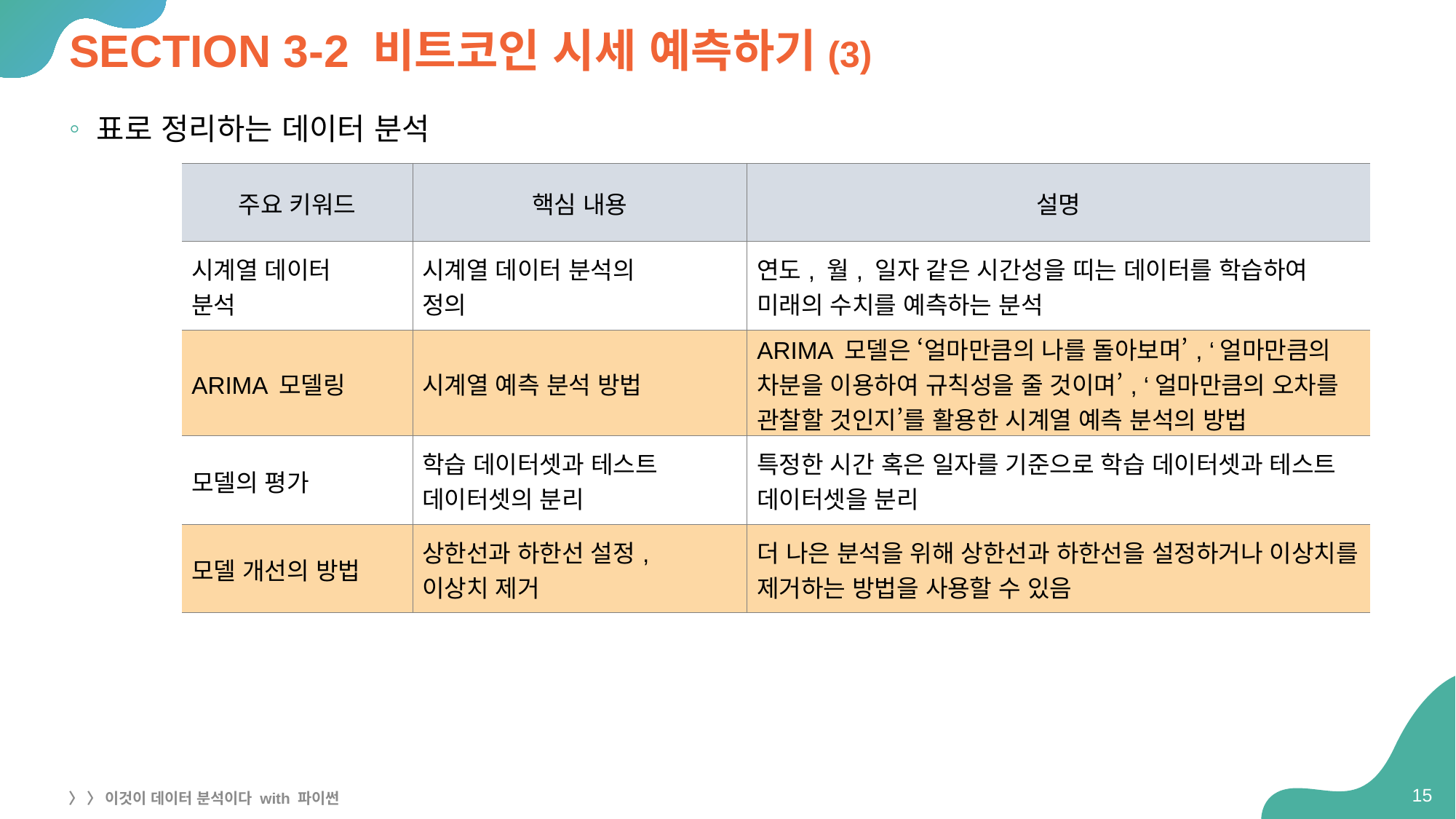

# SECTION 3-2 비트코인 시세 예측하기(3)
표로 정리하는 데이터 분석
| 주요 키워드 | 핵심 내용 | 설명 |
| --- | --- | --- |
| 시계열 데이터 분석 | 시계열 데이터 분석의 정의 | 연도, 월, 일자 같은 시간성을 띠는 데이터를 학습하여 미래의 수치를 예측하는 분석 |
| ARIMA 모델링 | 시계열 예측 분석 방법 | ARIMA 모델은 ‘얼마만큼의 나를 돌아보며’, ‘얼마만큼의 차분을 이용하여 규칙성을 줄 것이며’, ‘얼마만큼의 오차를 관찰할 것인지’를 활용한 시계열 예측 분석의 방법 |
| 모델의 평가 | 학습 데이터셋과 테스트 데이터셋의 분리 | 특정한 시간 혹은 일자를 기준으로 학습 데이터셋과 테스트 데이터셋을 분리 |
| 모델 개선의 방법 | 상한선과 하한선 설정, 이상치 제거 | 더 나은 분석을 위해 상한선과 하한선을 설정하거나 이상치를 제거하는 방법을 사용할 수 있음 |
15
〉 〉 이것이 데이터 분석이다 with 파이썬